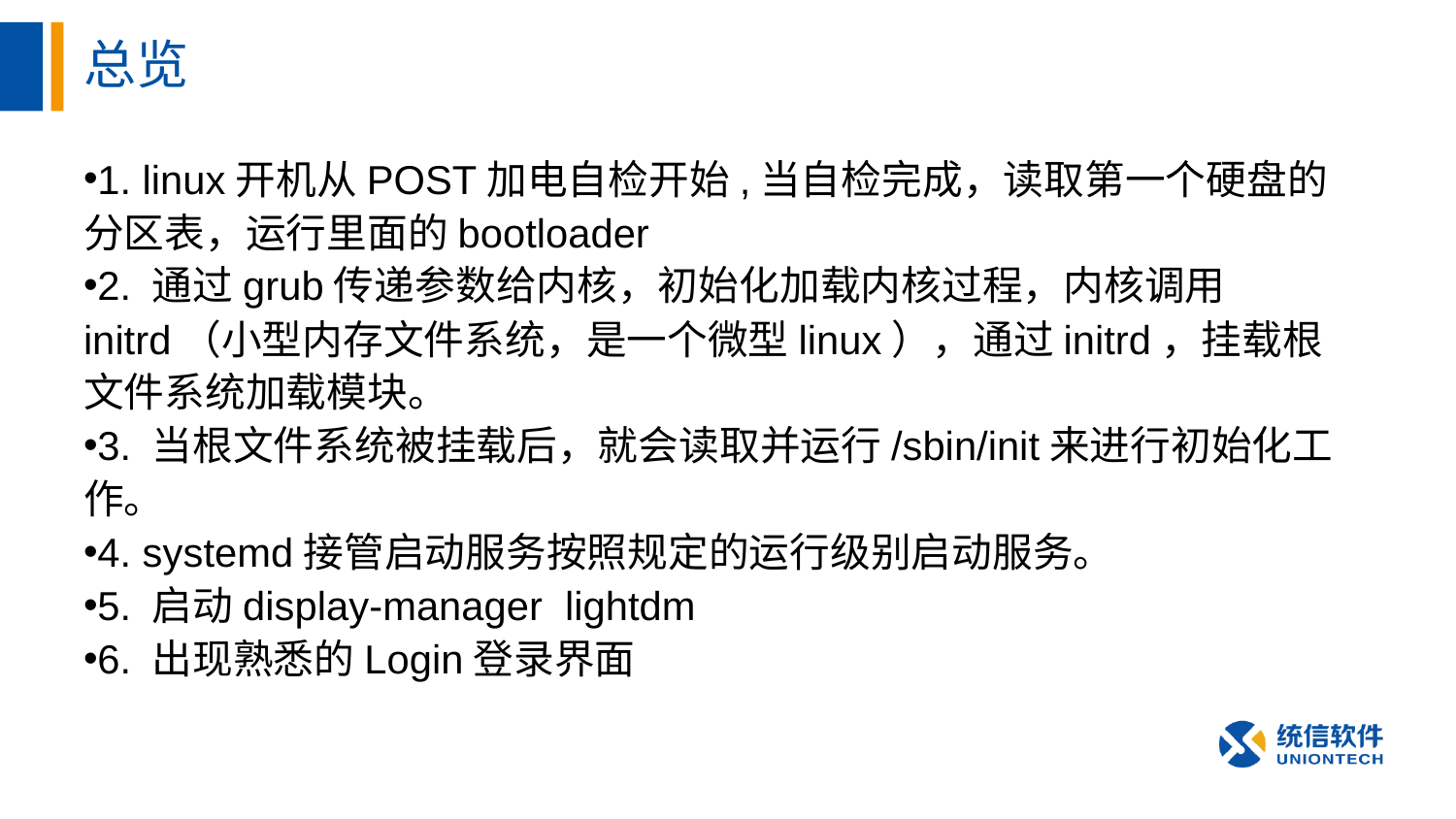

# 总览
1. linux开机从POST加电自检开始,当自检完成，读取第一个硬盘的分区表，运行里面的bootloader
2. 通过grub传递参数给内核，初始化加载内核过程，内核调用initrd（小型内存文件系统，是一个微型linux），通过initrd，挂载根文件系统加载模块。
3. 当根文件系统被挂载后，就会读取并运行/sbin/init来进行初始化工作。
4. systemd接管启动服务按照规定的运行级别启动服务。
5. 启动display-manager  lightdm
6. 出现熟悉的Login登录界面